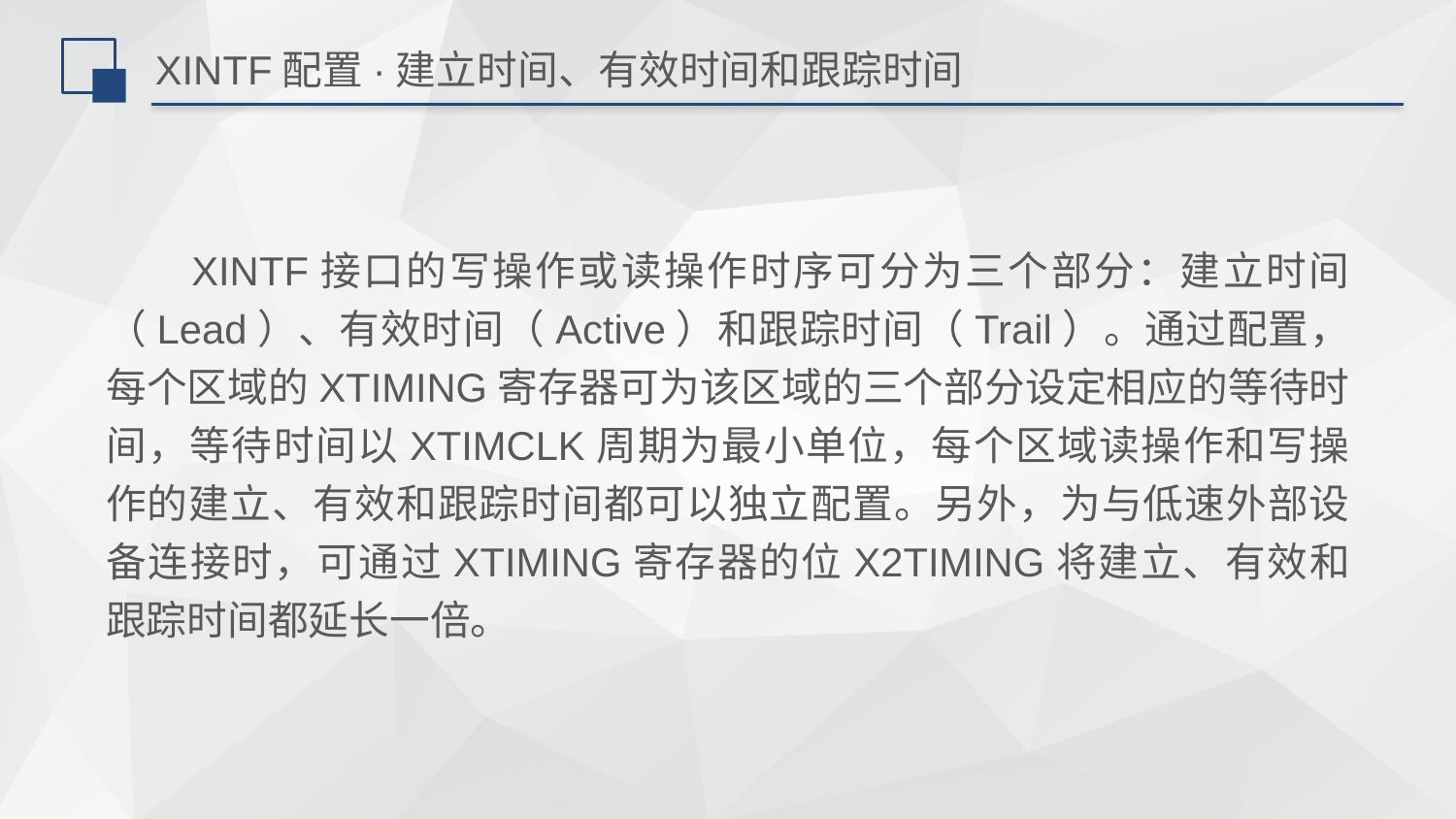

# XINTF配置·建立时间、有效时间和跟踪时间
XINTF接口的写操作或读操作时序可分为三个部分：建立时间（Lead）、有效时间（Active）和跟踪时间（Trail）。通过配置，每个区域的XTIMING寄存器可为该区域的三个部分设定相应的等待时间，等待时间以XTIMCLK周期为最小单位，每个区域读操作和写操作的建立、有效和跟踪时间都可以独立配置。另外，为与低速外部设备连接时，可通过XTIMING寄存器的位X2TIMING将建立、有效和跟踪时间都延长一倍。